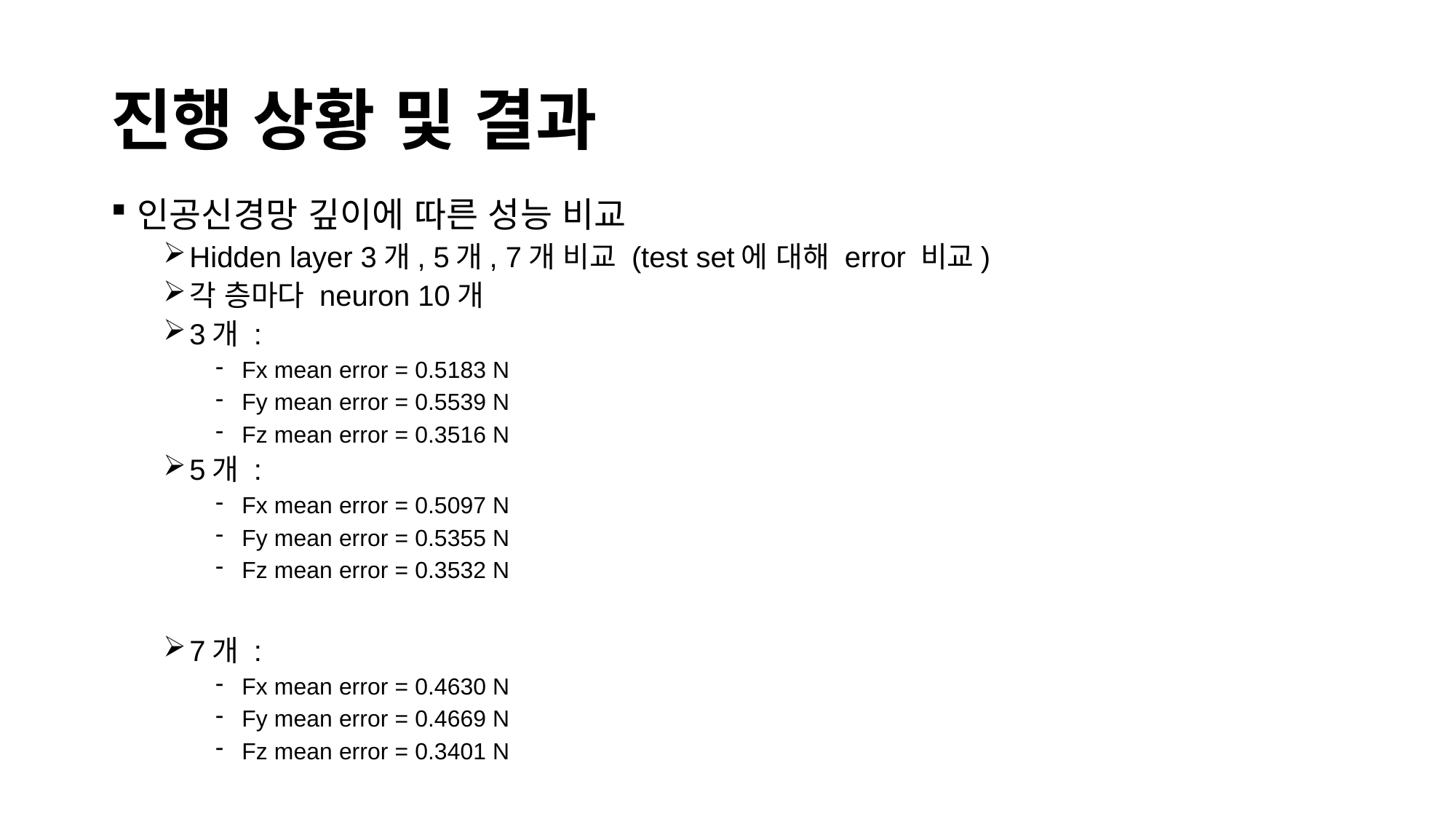

# 진행 상황 및 결과
인공신경망 깊이에 따른 성능 비교
Hidden layer 3개, 5개, 7개 비교 (test set에 대해 error 비교)
각 층마다 neuron 10개
3개 :
Fx mean error = 0.5183 N
Fy mean error = 0.5539 N
Fz mean error = 0.3516 N
5개 :
Fx mean error = 0.5097 N
Fy mean error = 0.5355 N
Fz mean error = 0.3532 N

7개 :
Fx mean error = 0.4630 N
Fy mean error = 0.4669 N
Fz mean error = 0.3401 N